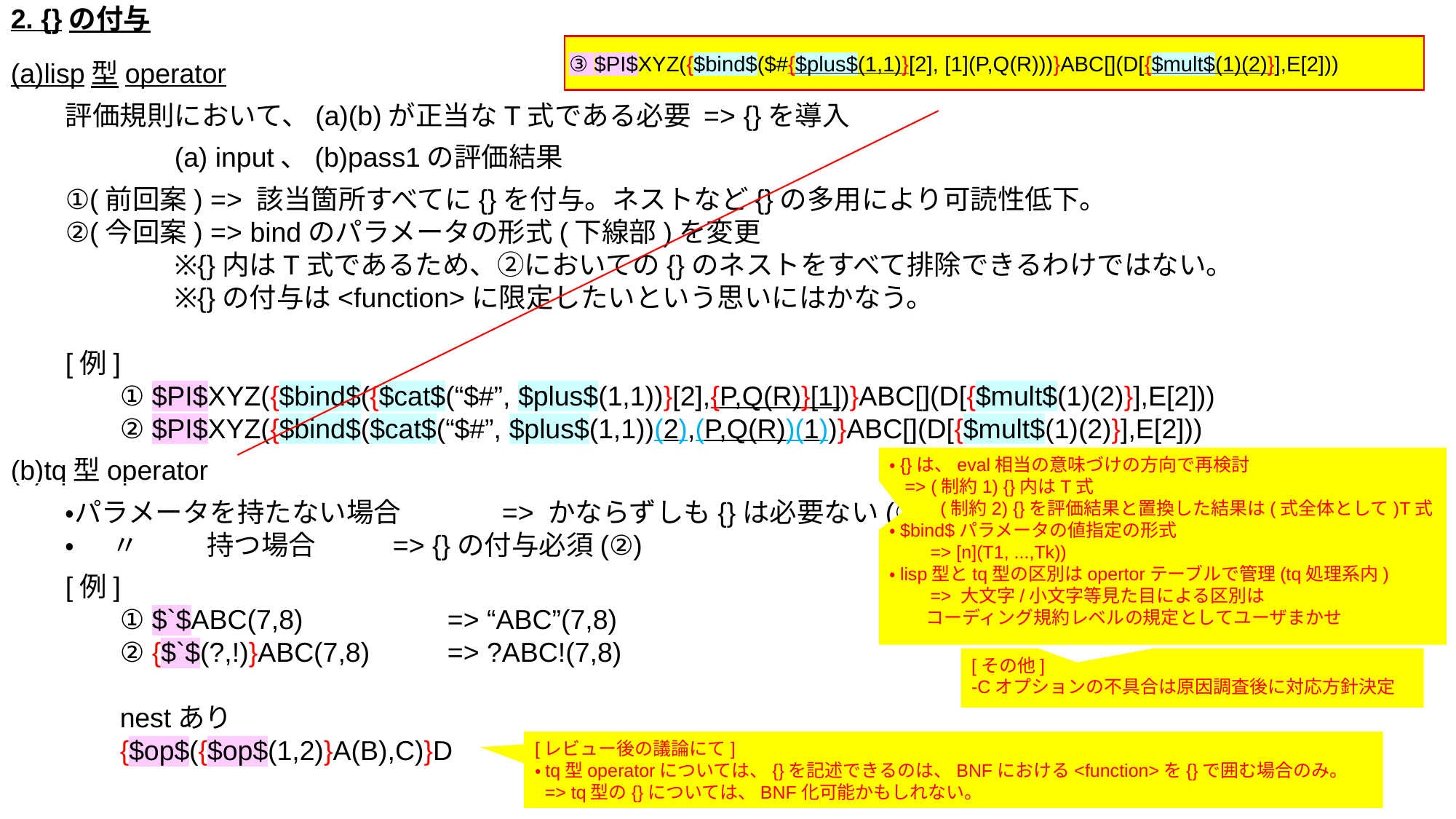

2. {}の付与
③ $PI$XYZ({$bind$($#{$plus$(1,1)}[2], [1](P,Q(R)))}ABC[](D[{$mult$(1)(2)}],E[2]))
(a)lisp型operator
評価規則において、(a)(b)が正当なT式である必要 => {}を導入
	(a) input、(b)pass1の評価結果
①(前回案) => 該当箇所すべてに{}を付与。ネストなど{}の多用により可読性低下。
②(今回案) => bindのパラメータの形式(下線部)を変更
	※{}内はT式であるため、②においての{}のネストをすべて排除できるわけではない。
	※{}の付与は<function>に限定したいという思いにはかなう。

[例]
① $PI$XYZ({$bind$({$cat$(“$#”, $plus$(1,1))}[2],{P,Q(R)}[1])}ABC[](D[{$mult$(1)(2)}],E[2]))
② $PI$XYZ({$bind$($cat$(“$#”, $plus$(1,1))(2),(P,Q(R))(1))}ABC[](D[{$mult$(1)(2)}],E[2]))
(b)tq型operator
・パラメータを持たない場合	=> かならずしも{}は必要ない(①)
・      〃           持つ場合	=> {}の付与必須(②)
[例]
① $`$ABC(7,8)		=> “ABC”(7,8)
② {$`$(?,!)}ABC(7,8)	=> ?ABC!(7,8)

nestあり
{$op$({$op$(1,2)}A(B),C)}D

・{}は、eval相当の意味づけの方向で再検討
   => (制約1) {}内はT式
          (制約2) {}を評価結果と置換した結果は(式全体として)T式
・$bind$パラメータの値指定の形式
　　=> [n](T1, ...,Tk))
・lisp型とtq型の区別はopertorテーブルで管理(tq処理系内)
        => 大文字/小文字等見た目による区別は
　　コーディング規約レベルの規定としてユーザまかせ
[その他]
-Cオプションの不具合は原因調査後に対応方針決定
[レビュー後の議論にて]
・tq型operatorについては、{}を記述できるのは、BNFにおける<function>を{}で囲む場合のみ。
  => tq型の{}については、BNF化可能かもしれない。